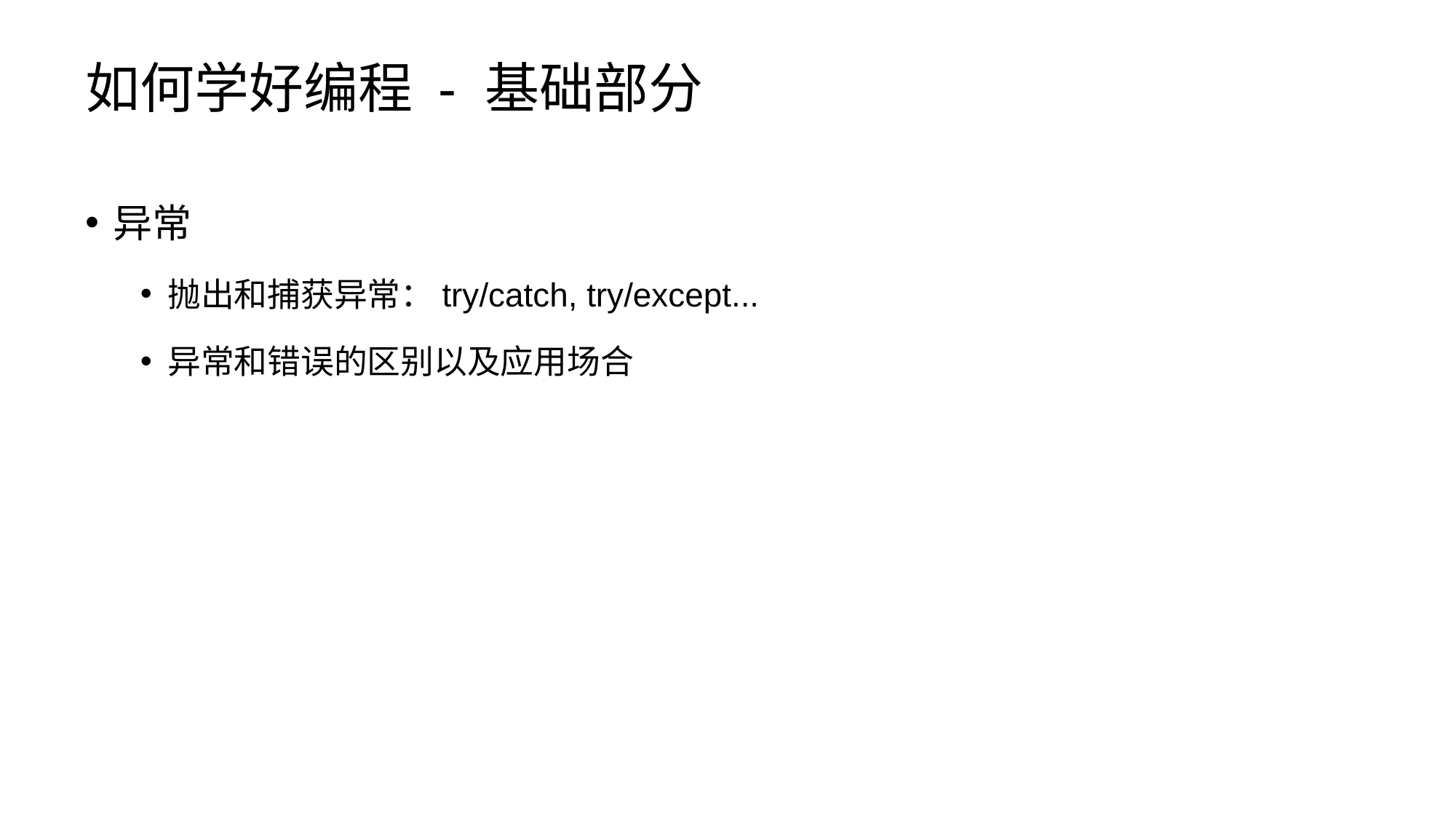

# 如何学好编程 - 基础部分
异常
抛出和捕获异常：try/catch, try/except...
异常和错误的区别以及应用场合